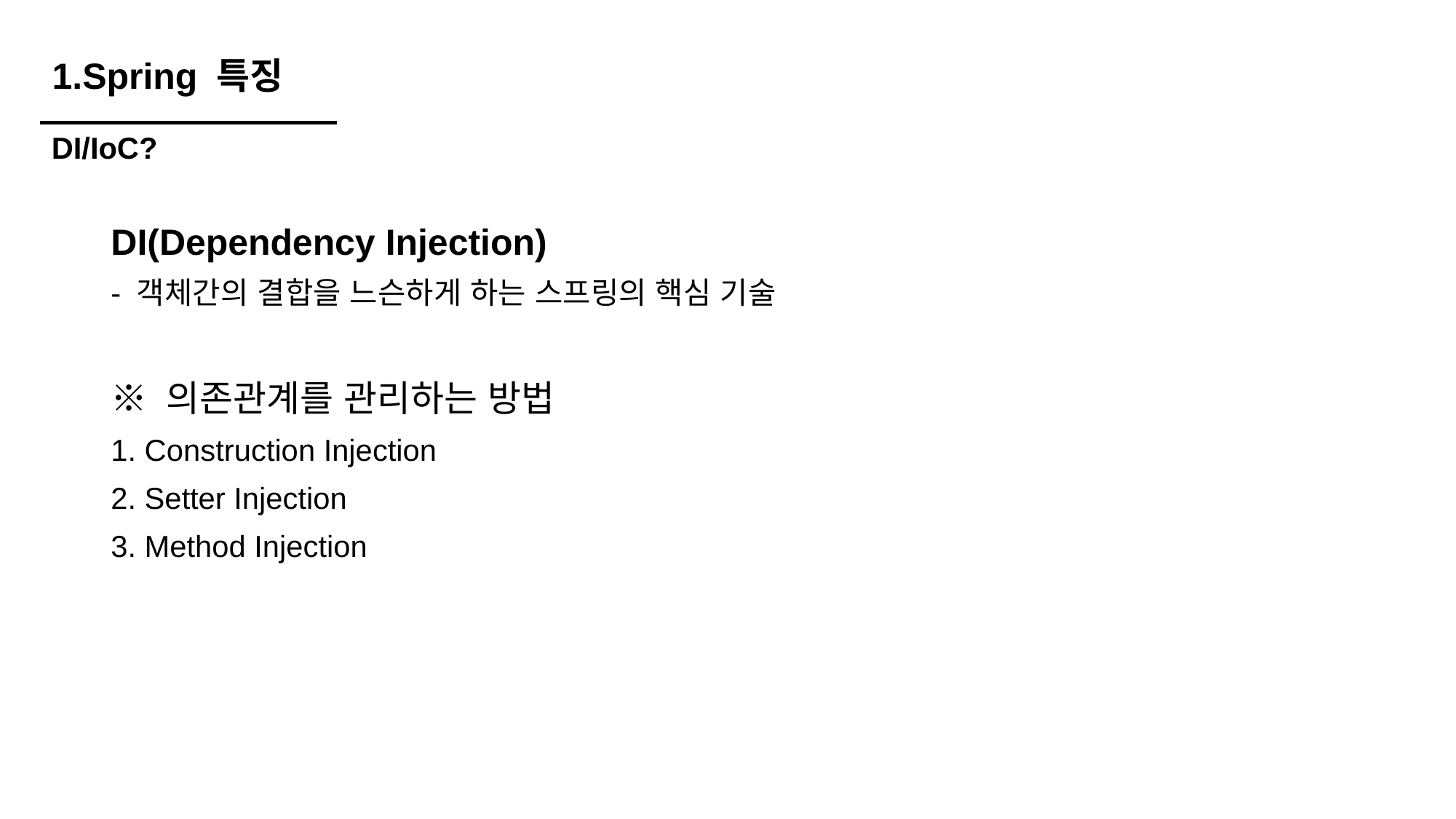

# 1.Spring 특징
DI/IoC?
DI(Dependency Injection)
- 객체간의 결합을 느슨하게 하는 스프링의 핵심 기술

※ 의존관계를 관리하는 방법
1. Construction Injection
2. Setter Injection
3. Method Injection